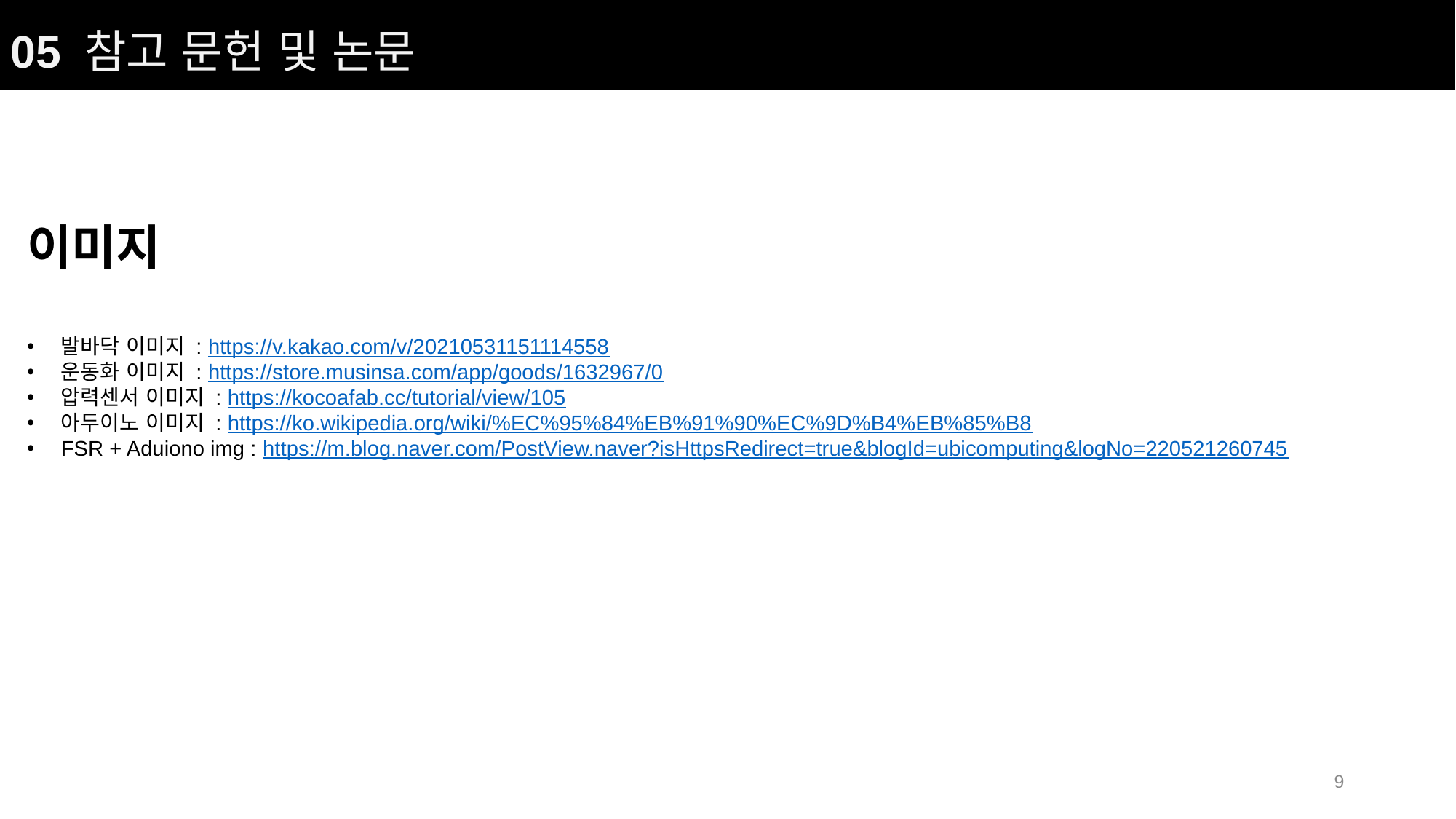

05 참고 문헌 및 논문
이미지

발바닥 이미지 : https://v.kakao.com/v/20210531151114558
운동화 이미지 : https://store.musinsa.com/app/goods/1632967/0
압력센서 이미지 : https://kocoafab.cc/tutorial/view/105
아두이노 이미지 : https://ko.wikipedia.org/wiki/%EC%95%84%EB%91%90%EC%9D%B4%EB%85%B8
FSR + Aduiono img : https://m.blog.naver.com/PostView.naver?isHttpsRedirect=true&blogId=ubicomputing&logNo=220521260745

9